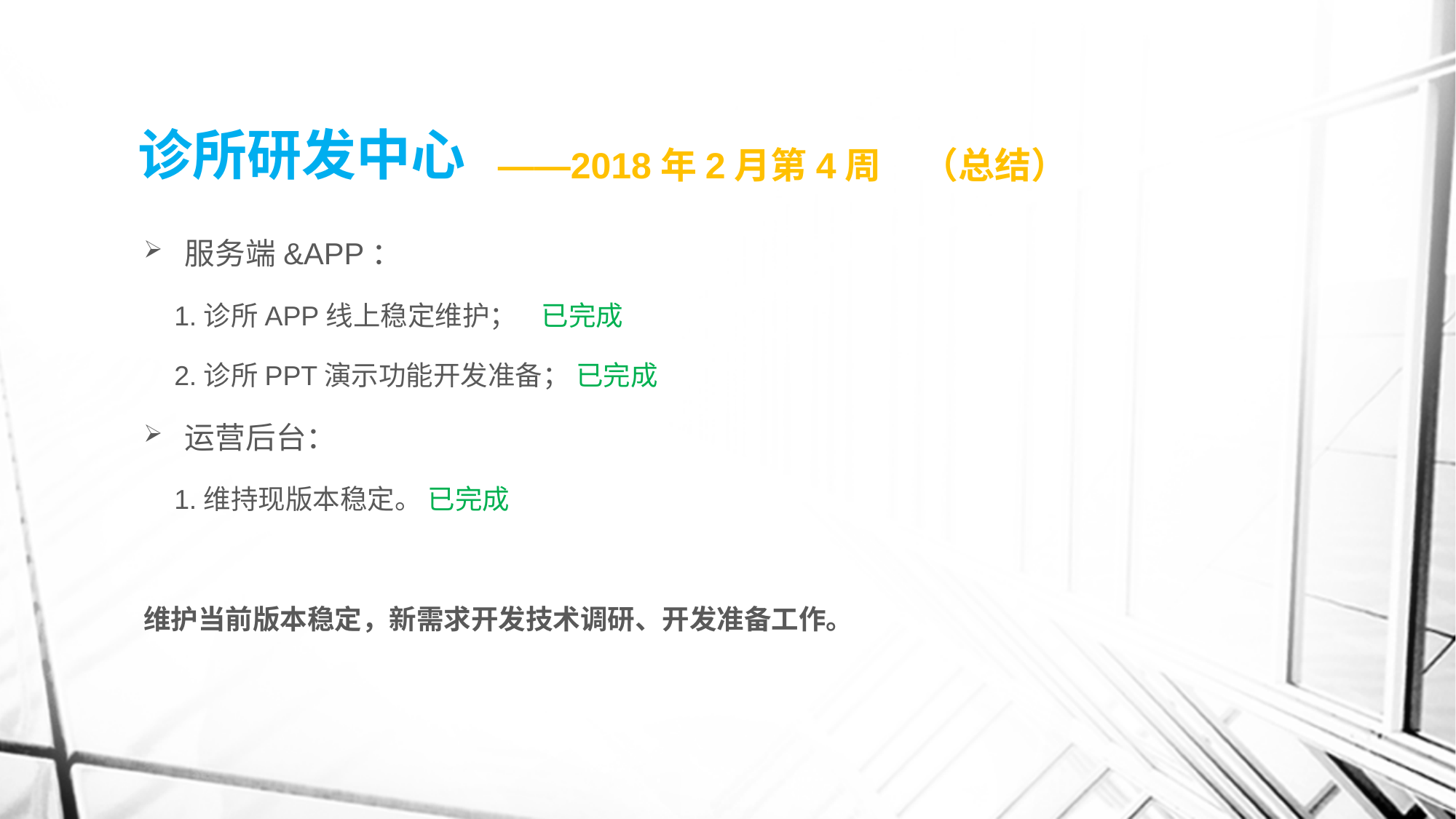

——2018年2月第4周     （总结）
# 诊所研发中心
 服务端&APP：
    1.诊所APP线上稳定维护；    已完成
    2.诊所PPT演示功能开发准备； 已完成
 运营后台：
    1.维持现版本稳定。 已完成

维护当前版本稳定，新需求开发技术调研、开发准备工作。